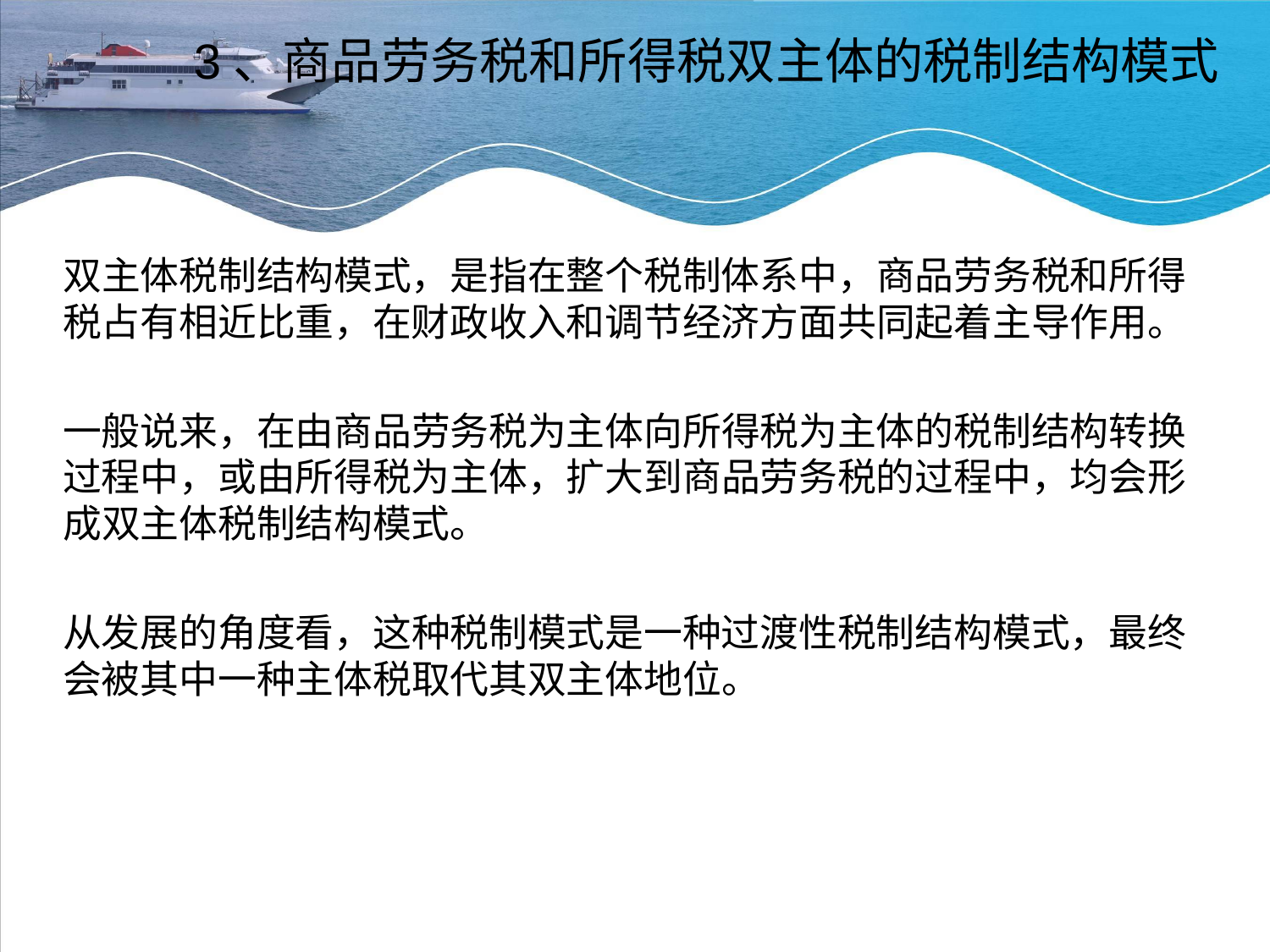

# 3、商品劳务税和所得税双主体的税制结构模式
双主体税制结构模式，是指在整个税制体系中，商品劳务税和所得税占有相近比重，在财政收入和调节经济方面共同起着主导作用。

一般说来，在由商品劳务税为主体向所得税为主体的税制结构转换过程中，或由所得税为主体，扩大到商品劳务税的过程中，均会形成双主体税制结构模式。

从发展的角度看，这种税制模式是一种过渡性税制结构模式，最终会被其中一种主体税取代其双主体地位。